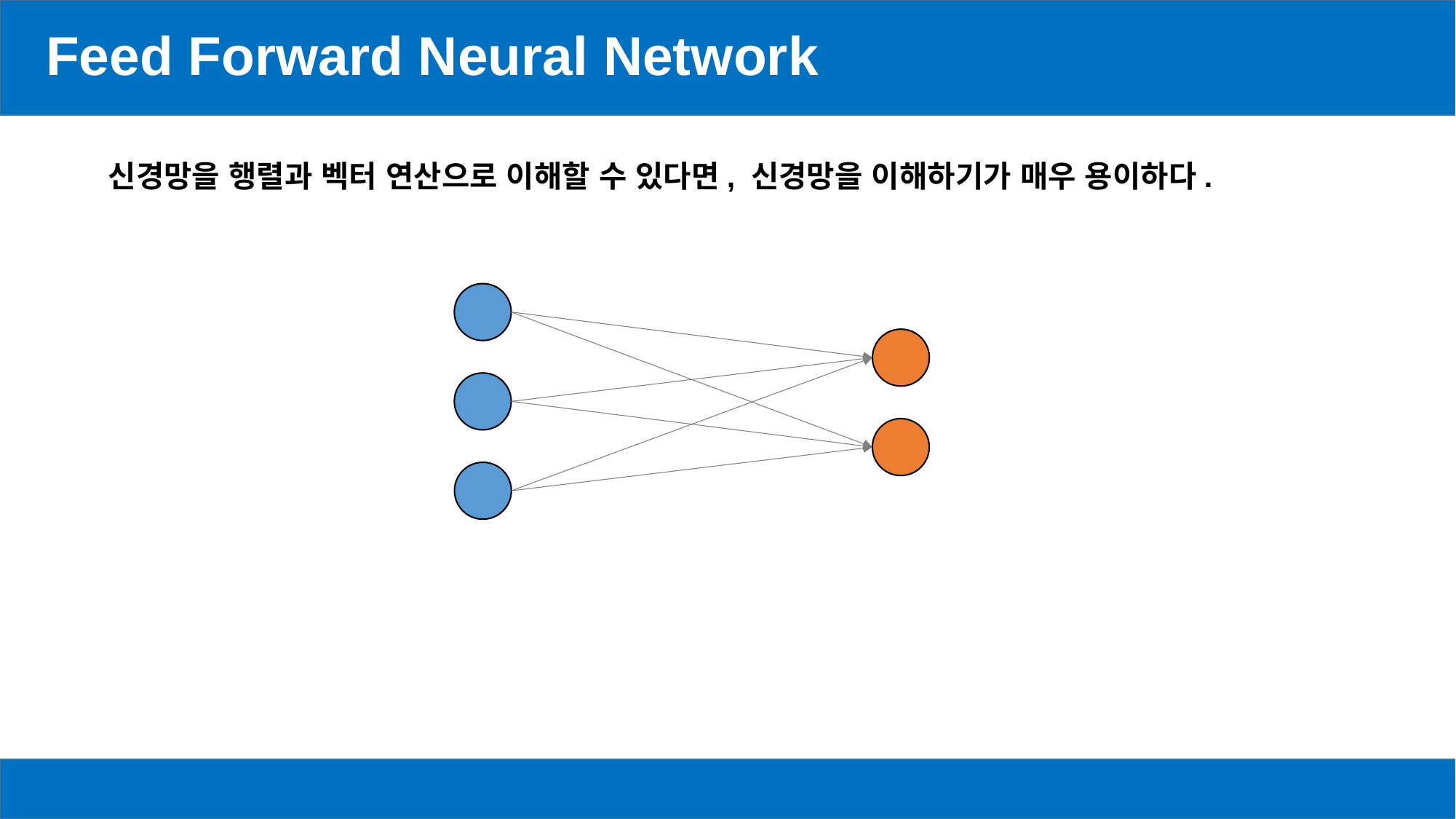

# Feed Forward Neural Network
신경망을 행렬과 벡터 연산으로 이해할 수 있다면, 신경망을 이해하기가 매우 용이하다.